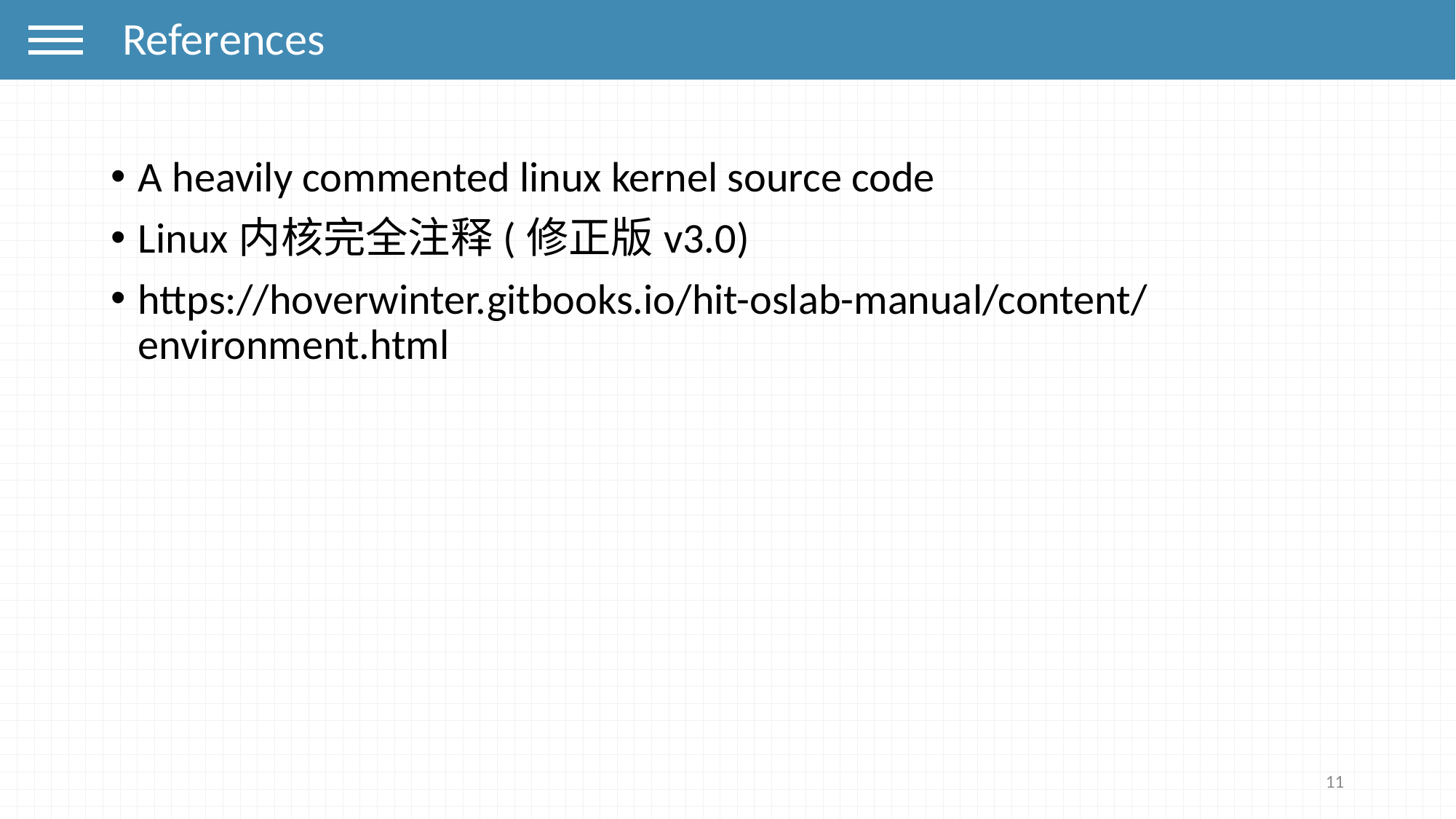

References
A heavily commented linux kernel source code
Linux内核完全注释(修正版v3.0)
https://hoverwinter.gitbooks.io/hit-oslab-manual/content/environment.html
11